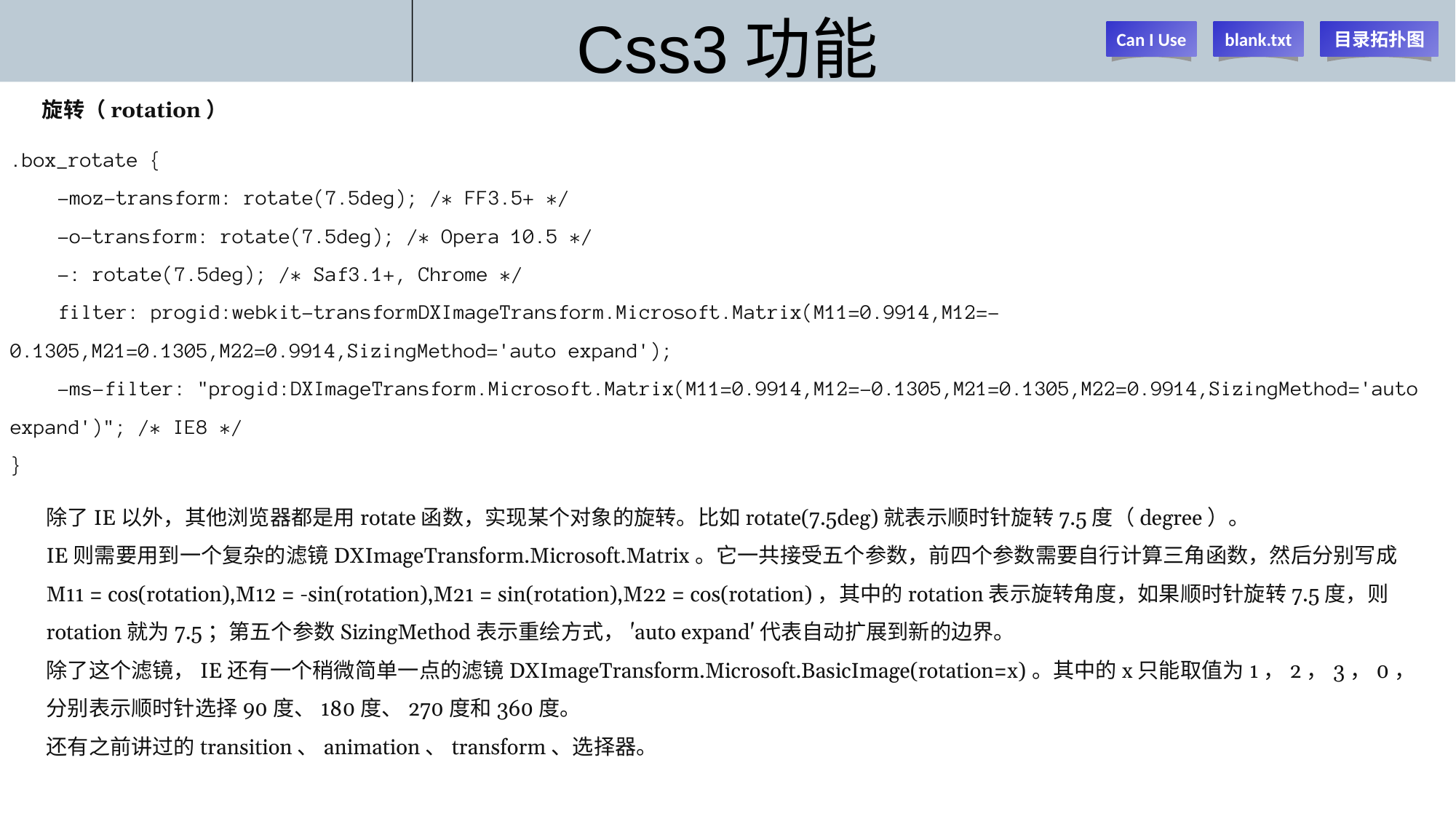

# Css3功能
Can I Use

blank.txt

目录拓扑图

旋转（rotation）
.box_rotate {
　　-moz-transform: rotate(7.5deg); /* FF3.5+ */
　　-o-transform: rotate(7.5deg); /* Opera 10.5 */
　　-: rotate(7.5deg); /* Saf3.1+, Chrome */
　　filter: progid:webkit-transformDXImageTransform.Microsoft.Matrix(M11=0.9914,M12=-0.1305,M21=0.1305,M22=0.9914,SizingMethod='auto expand');
　　-ms-filter: "progid:DXImageTransform.Microsoft.Matrix(M11=0.9914,M12=-0.1305,M21=0.1305,M22=0.9914,SizingMethod='auto expand')"; /* IE8 */
}
除了IE以外，其他浏览器都是用rotate函数，实现某个对象的旋转。比如rotate(7.5deg)就表示顺时针旋转7.5度（degree）。
IE则需要用到一个复杂的滤镜DXImageTransform.Microsoft.Matrix。它一共接受五个参数，前四个参数需要自行计算三角函数，然后分别写成M11 = cos(rotation),M12 = -sin(rotation),M21 = sin(rotation),M22 = cos(rotation)，其中的rotation表示旋转角度，如果顺时针旋转7.5度，则rotation就为7.5；第五个参数SizingMethod表示重绘方式，'auto expand'代表自动扩展到新的边界。
除了这个滤镜，IE还有一个稍微简单一点的滤镜DXImageTransform.Microsoft.BasicImage(rotation=x)。其中的x只能取值为1，2，3，0，分别表示顺时针选择90度、180度、270度和360度。
还有之前讲过的transition、animation、transform、选择器。